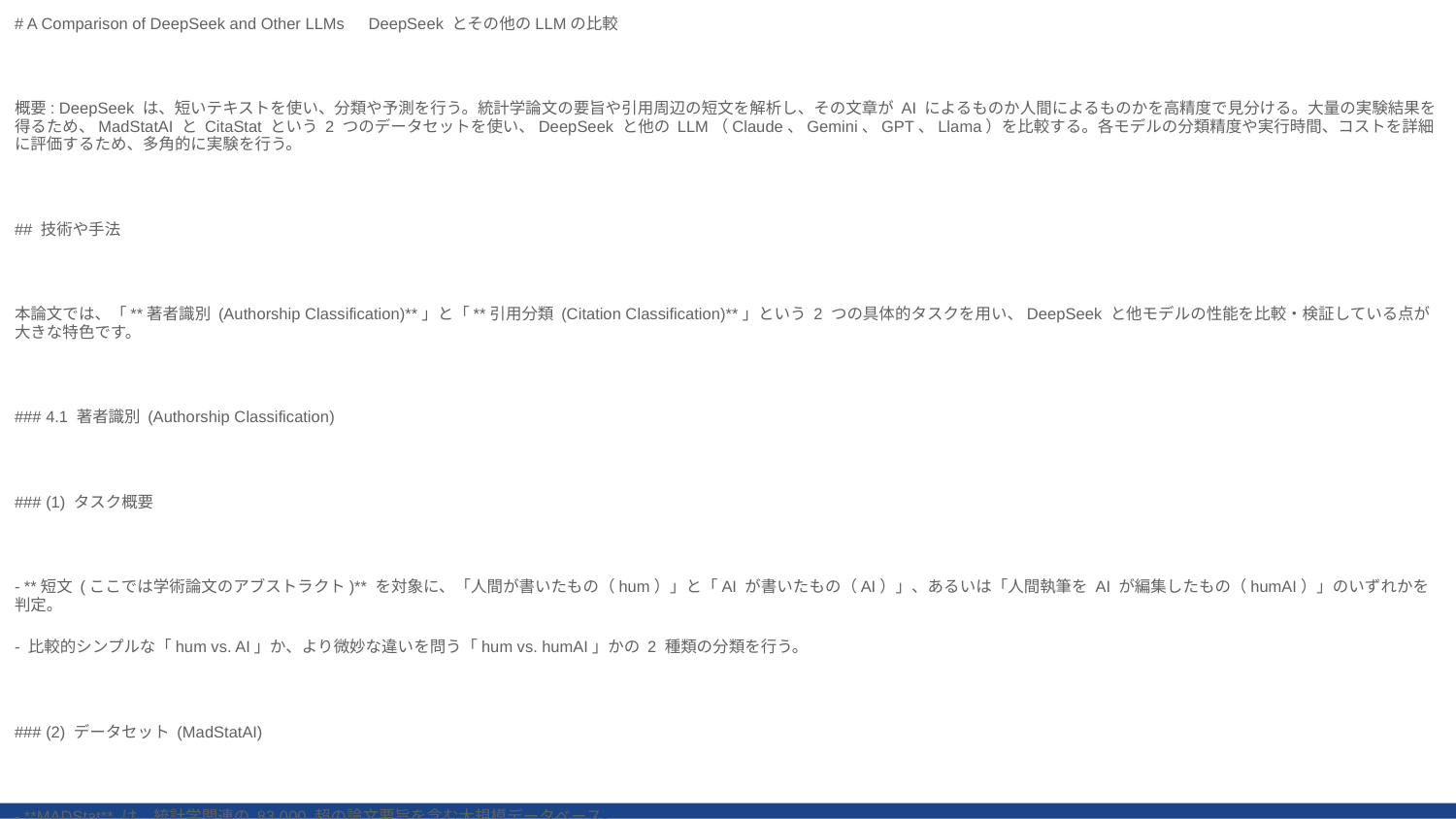

# A Comparison of DeepSeek and Other LLMs　DeepSeek とその他のLLMの比較

概要: DeepSeek は、短いテキストを使い、分類や予測を行う。統計学論文の要旨や引用周辺の短文を解析し、その文章が AI によるものか人間によるものかを高精度で見分ける。大量の実験結果を得るため、MadStatAI と CitaStat という 2 つのデータセットを使い、DeepSeek と他の LLM（Claude、Gemini、GPT、Llama）を比較する。各モデルの分類精度や実行時間、コストを詳細に評価するため、多角的に実験を行う。

## 技術や手法

本論文では、「**著者識別 (Authorship Classification)**」と「**引用分類 (Citation Classification)**」という 2 つの具体的タスクを用い、DeepSeek と他モデルの性能を比較・検証している点が大きな特色です。

### 4.1 著者識別 (Authorship Classification)

### (1) タスク概要

- **短文 (ここでは学術論文のアブストラクト)** を対象に、「人間が書いたもの（hum）」と「AI が書いたもの（AI）」、あるいは「人間執筆を AI が編集したもの（humAI）」のいずれかを判定。
- 比較的シンプルな「hum vs. AI」か、より微妙な違いを問う「hum vs. humAI」かの 2 種類の分類を行う。

### (2) データセット (MadStatAI)

- **MADStat** は、統計学関連の 83,000 超の論文要旨を含む大規模データベース。
- これを用いて、以下の 3 タイプのテキストを生成：
    1. **hum**：人間著者が書いたオリジナルのアブストラクト。
    2. **AI**：論文タイトルのみを与えて GPT-4o-mini が新規作成したアブストラクト。
    3. **humAI**：hum (オリジナル人間文) を GPT-4o-mini に編集させたバージョン。
- こうして、同じ論文に対して 3 パターンの要旨が得られるため、「元が人間書きか？」「どこまで AI が関与しているか？」といった微妙な見分けが可能になる。

### (3) 結果概要

- **精度**: Claude が最も高精度。DeepSeek は次点ではあるが GPT・Gemini・Llama を上回る。
- **速度**: DeepSeek は他モデルに比べて計算がやや遅く、Claude もそこそこ時間を要する。Gemini や GPT は高速だが精度は落ちる。
- **コスト**: Claude は高コストだが高精度。DeepSeek は低コストで、Gemini・GPT・Llama も比較的安い。
- 「速さ vs. 精度 vs. コスト」のトレードオフを考慮する必要があることが示される。

### 4.2 引用分類 (Citation Classification)

### (1) タスク概要

- 論文テキスト中の引用部分（“[Smith et al. (2020)]” など）をその周辺文脈とともに抜き出し、それが
    1. **Fundamental Idea (FI)**
    2. **Technical Basis (TB)**
    3. **Background (BG)**
    4. **Comparison (CP)**のどれに該当するかを 4 クラス分類する。
- また、FI と TB をまとめて “Important（重要）”、BG と CP を “Incidental（付随的）” とし、2 クラスで判定するタスク (CC2) も行う。

### (2) データセット (CitaStat)

- **4 つの主要統計学ジャーナル（Annals of Statistics、Biometrika、JASA、JRSS-B）** から PDF をダウンロードし、本文から引用周辺の文を抽出。
- 人手で 3000 サンプルをラベル付けし、(FI, TB, BG, CP) の 4 クラスに分類。
- 大規模かつ専門的な文書から引用を抽出しているため、研究者コミュニティにとって有用なベンチマークとなる。

### (3) 結果概要

- 4 クラス分類 (CC1) では、Claude がエラー率最小。次が Gemini。DeepSeek R1 は Claude に比べれば劣るが、GPT・Llama を上回る性能。
- 2 クラス分類 (CC2) でも、Claude がトップ、DeepSeek R1 が次点。Gemini、GPT も悪くないが、安定性や精度は Claude・DeepSeek には及ばない。
- 一方で、Claude はコストが高く、DeepSeek は安価。速度の速さでは Gemini と GPT が優れている。
- この結果から、実際に「どの程度の分類精度が必要なのか」「コストをどれだけかけられるのか」を踏まえたモデル選択が重要であると示唆される。

---

## 5. 使用用途

1. **AI コンテンツ検出・監査**
    - 大学のレポートや論文、企業文書などにおいて、文章が AI 由来かどうかを簡易に判別したい場合に役立つ。学術不正の検出や内容監査などに応用可能。
2. **学術論文の引用分析と研究評価**
    - 引用部分を「重要なアイデアの参照か」「比較目的か」「背景説明か」などに振り分けることで、文献のインパクト評価や研究動向の把握がより精緻になる。
    - とりわけ FI/TB とされる重要引用数のカウントは、論文や著者の学術的価値を測る一指標になりうる。
3. **ベンチマークプラットフォーム**
    - MadStatAI, CitaStat は、短文分類の能力や文章生成の痕跡を検出するタスクのベンチマークとして有用。
    - 他分野でのタスク設計 (例：医療、法律など) における参考資料にもなり、研究コミュニティでの汎用的利用が期待される。

---

## 6. 次に読むべき論文

本論文内の参考文献のうち、DeepSeek を深く理解するのに適したものをいくつか紹介します。

1. **DeepSeek-AI (2024).**
    - タイトル: “Deepseek-v3 technical report. ArXiv.2412.19437.”
    - **内容**: DeepSeek V3 の学習手法やアーキテクチャに関する詳細な技術レポート。今回比較に用いた R1 と V3 の違いも含め、モデル内部の仕組みを把握するのに役立つ。
2. **Zuo and et al. (2025).**
    - タイトル: “Medxpertqa: Benchmarking expert-level medical reasoning and understanding. ArXiv.2501.18362.”
    - **内容**: 医療分野の高度な QA タスクを通じて、DeepSeek など複数の LLM を比較。専門領域の言語理解・推論精度を評価しており、汎用モデルの応用可能性に関する議論がある。
3. **Arrieta and et al. (2025).**
    - タイトル: “o3-mini vs deepseek-r1: Which one is safer? ArXiv.2412.18438.”
    - **内容**: DeepSeek R1 と他の LLM（o3-mini）における安全性評価、生成テキストのリスクや誤情報対策などを論じた研究。LLM の信頼性や倫理面に関心がある場合に有用。

## まとめと今後の展望

1. **精度・速度・コストの三すくみ**
    - **Claude**: 最高レベルの精度を誇るが最もコストが高い。
    - **DeepSeek**: Claude に肉薄する精度を示しながらコストが低い一方、動作速度は遅め。
    - **Gemini, GPT, Llama**: 速度が速く比較的安いが、上位 2 モデルに比べると精度は劣る。
2. **研究・教育現場での価値**
    - 人間が書いた文章かどうか、引用がどの程度重要かを自動判定できるため、学術論文の質的分析や不正検知を合理化できる。
    - さらに、上記 2 つのデータセットは、LLM の現場導入前に実際のパフォーマンスをテストする絶好のベンチマークとなる。
3. **課題・改良の方向性**
    - DeepSeek はまだバージョン更新が続く見込みで、今後は計算時間の短縮やさらなる精度向上が期待される。
    - Claude のコスト削減策や他モデルとのアンサンブルも考えられ、実運用において複数モデルを適宜使い分ける戦略が重要。
4. **さらなる応用範囲**
    - 論文では「短文に対する分類タスク」が中心だが、同様の発想で要約や翻訳、質問応答など他の自然言語処理タスクに応用しやすい。
    - MadStatAI, CitaStat といった高品質データセットを拡張・再利用することで、他分野（医療、法学、ビジネスなど）での LLM 比較研究を加速させる可能性がある。